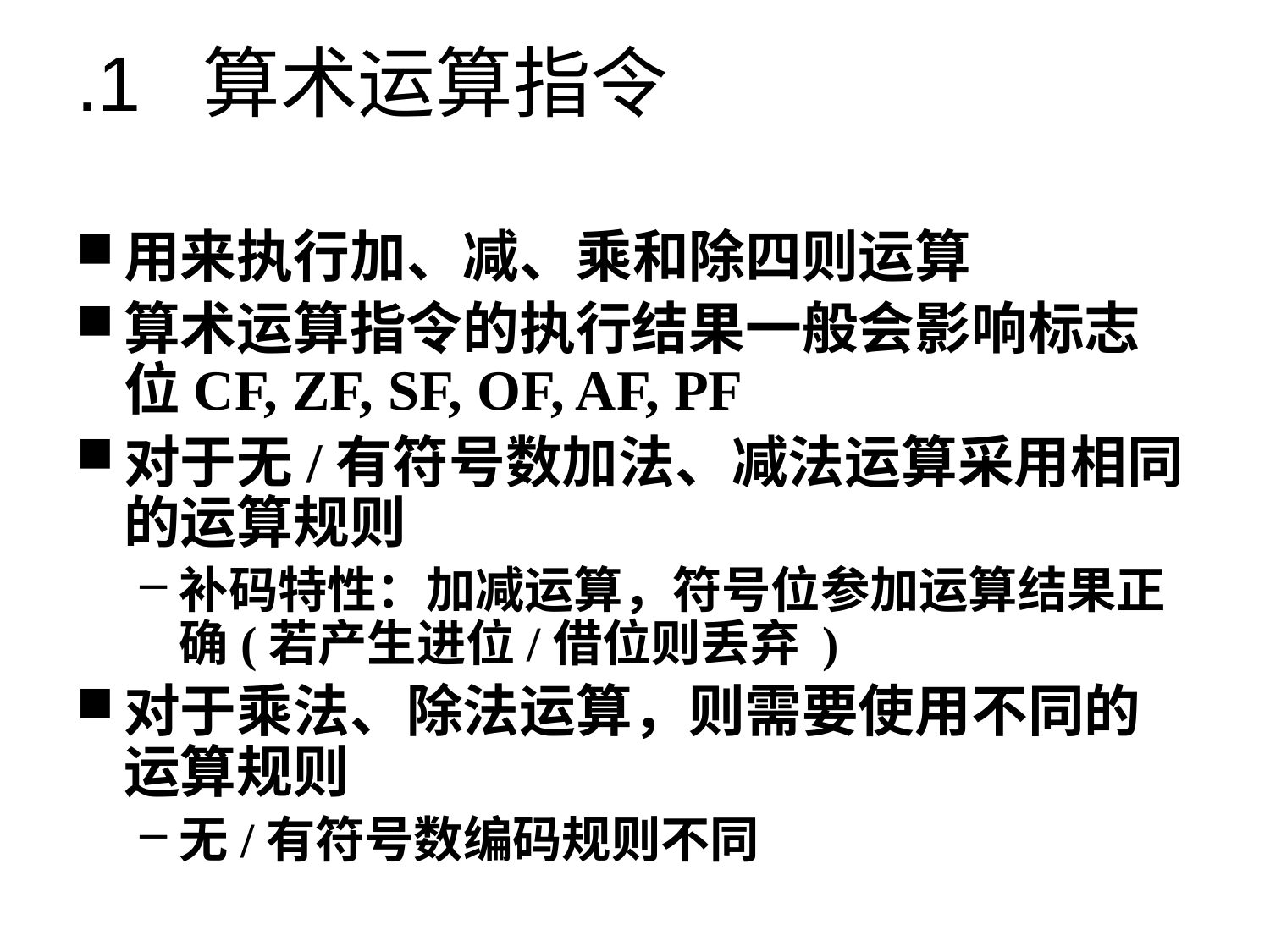

# .1  算术运算指令
用来执行加、减、乘和除四则运算
算术运算指令的执行结果一般会影响标志位CF, ZF, SF, OF, AF, PF
对于无/有符号数加法、减法运算采用相同的运算规则
补码特性：加减运算，符号位参加运算结果正确(若产生进位/借位则丢弃 )
对于乘法、除法运算，则需要使用不同的运算规则
无/有符号数编码规则不同